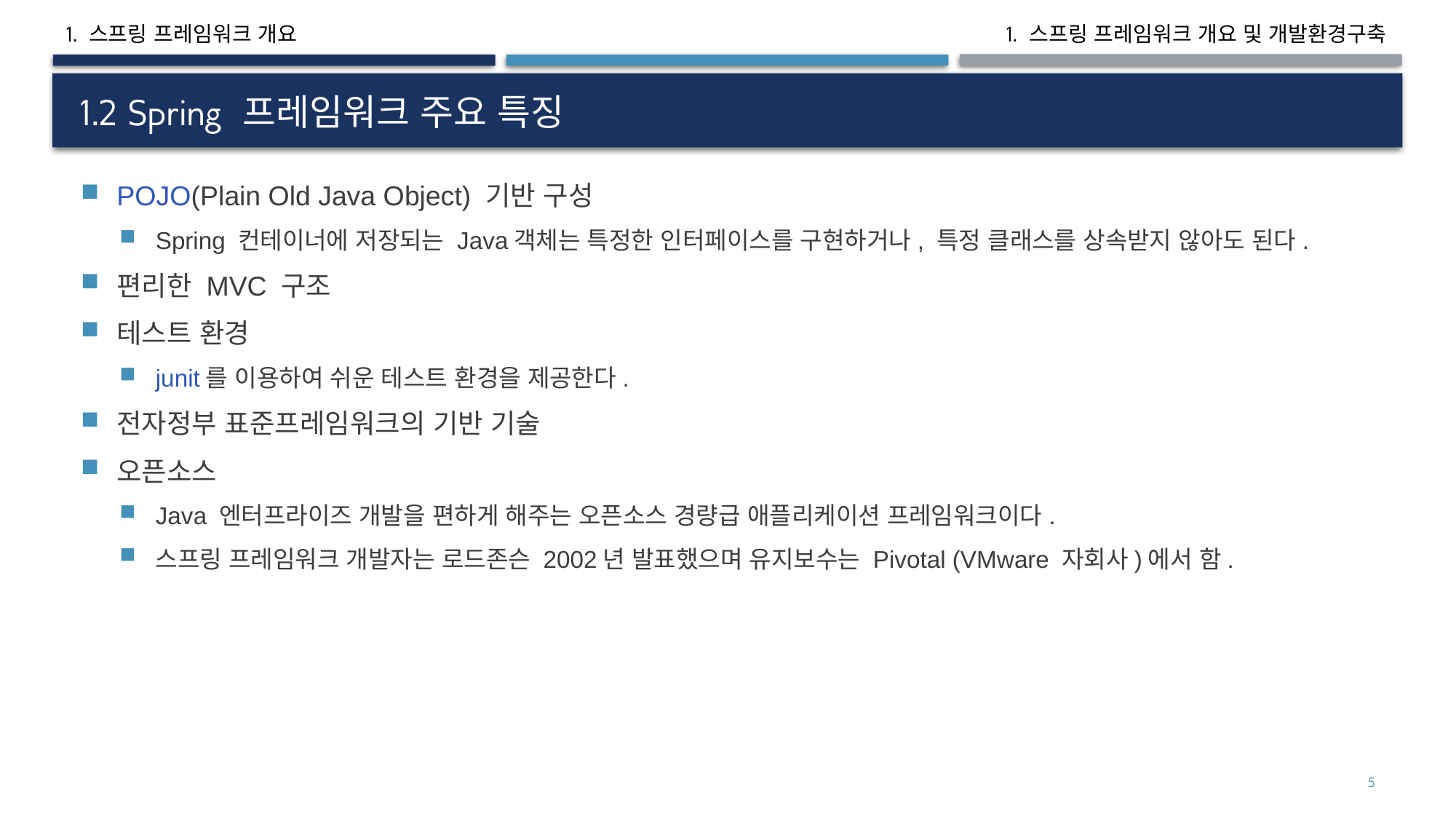

1. 스프링 프레임워크 개요
# 1.2 Spring 프레임워크 주요 특징
POJO(Plain Old Java Object) 기반 구성
Spring 컨테이너에 저장되는 Java객체는 특정한 인터페이스를 구현하거나, 특정 클래스를 상속받지 않아도 된다.
편리한 MVC 구조
테스트 환경
junit를 이용하여 쉬운 테스트 환경을 제공한다.
전자정부 표준프레임워크의 기반 기술
오픈소스
Java 엔터프라이즈 개발을 편하게 해주는 오픈소스 경량급 애플리케이션 프레임워크이다.
스프링 프레임워크 개발자는 로드존슨 2002년 발표했으며 유지보수는 Pivotal (VMware 자회사)에서 함.
5